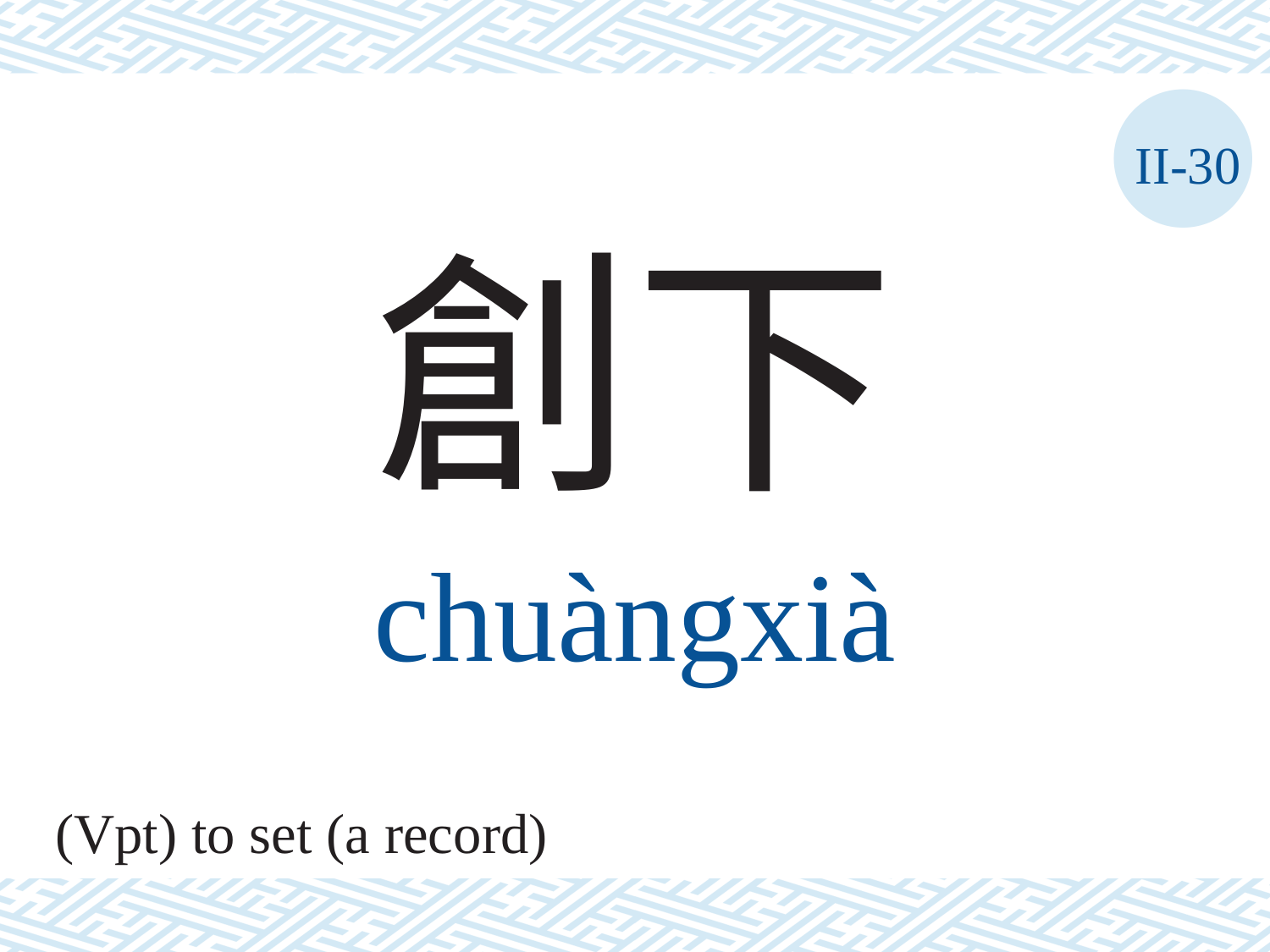

II-30
創下
chuàngxià
(Vpt) to set (a record)